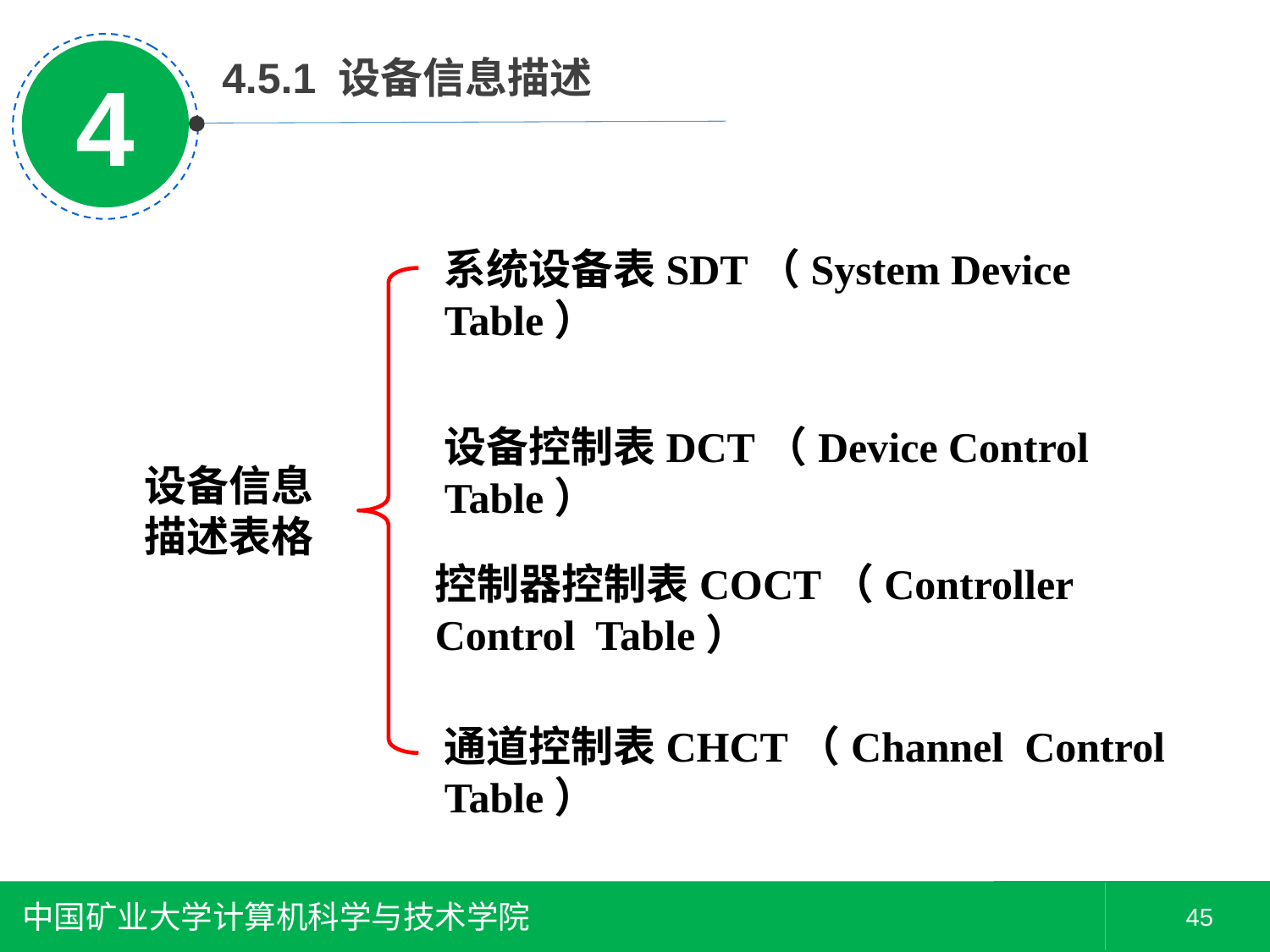

4
  4.5.1 设备信息描述

系统设备表SDT（System Device Table）

设备控制表DCT（Device Control Table）
设备信息描述表格
控制器控制表COCT（Controller  Control  Table）
通道控制表CHCT（Channel  Control  Table）